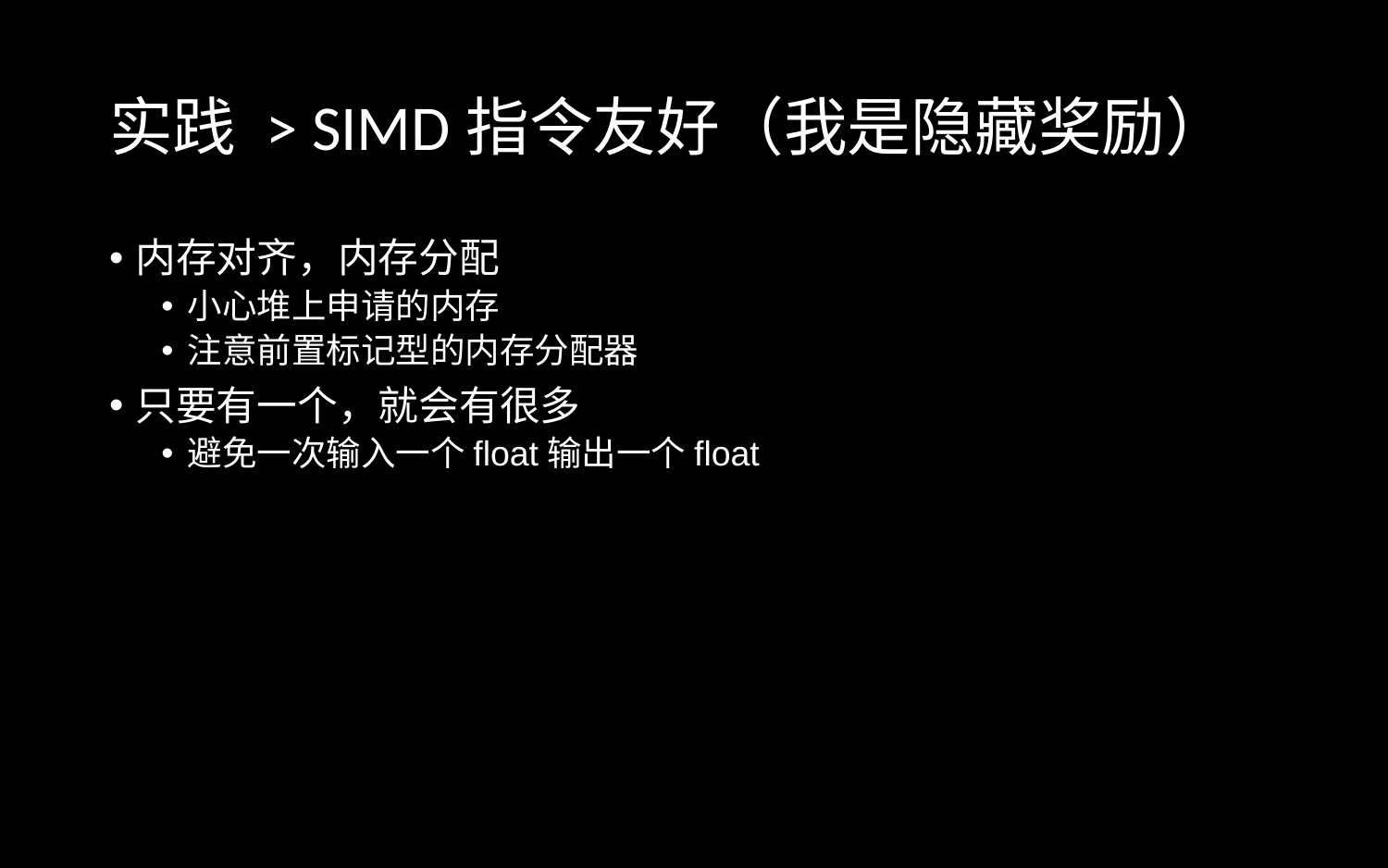

# 实践 > SIMD指令友好（我是隐藏奖励）
内存对齐，内存分配
小心堆上申请的内存
注意前置标记型的内存分配器
只要有一个，就会有很多
避免一次输入一个float输出一个float